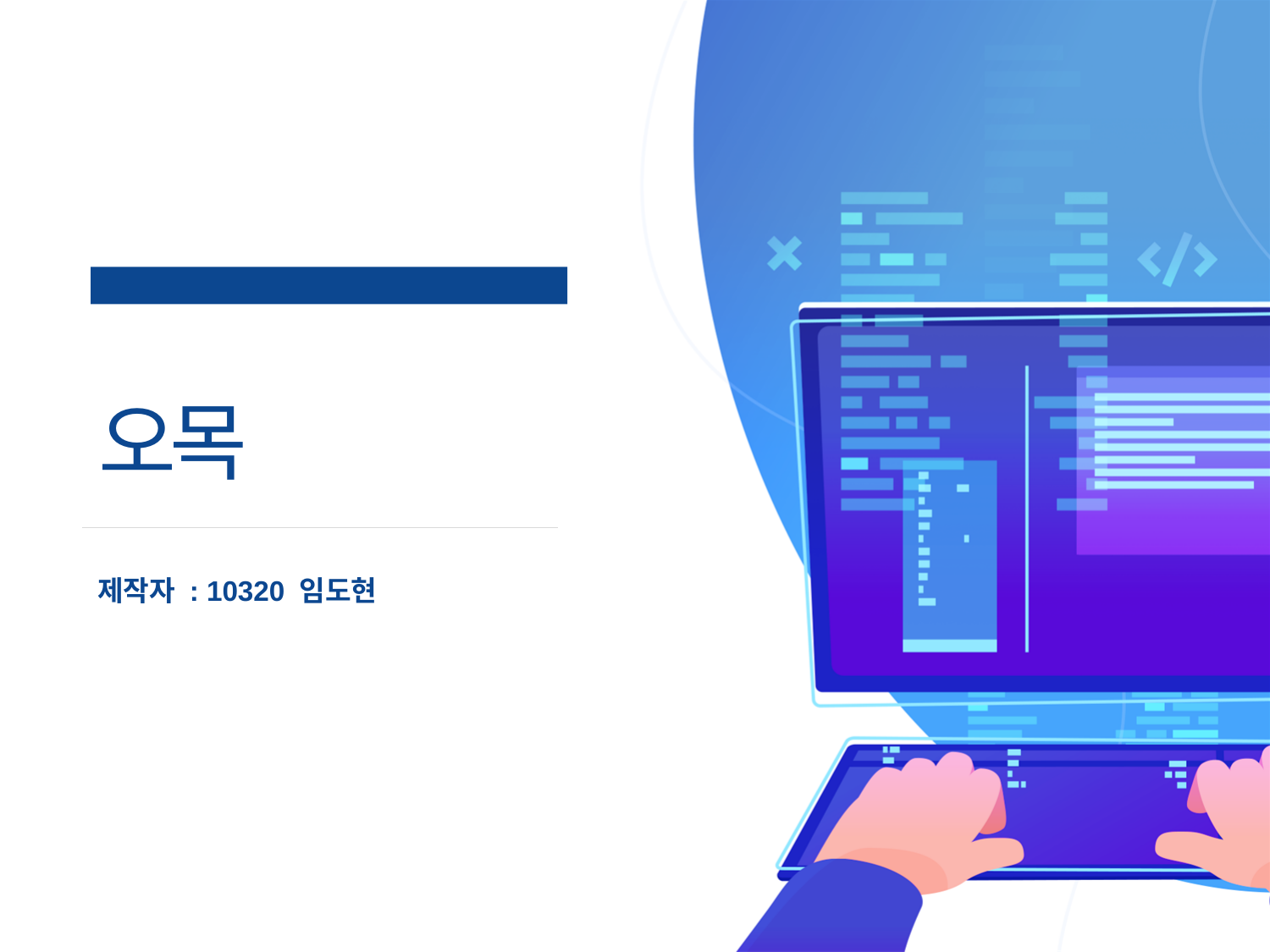

Computer / Development/ Programming
오목
제작자 : 10320 임도현